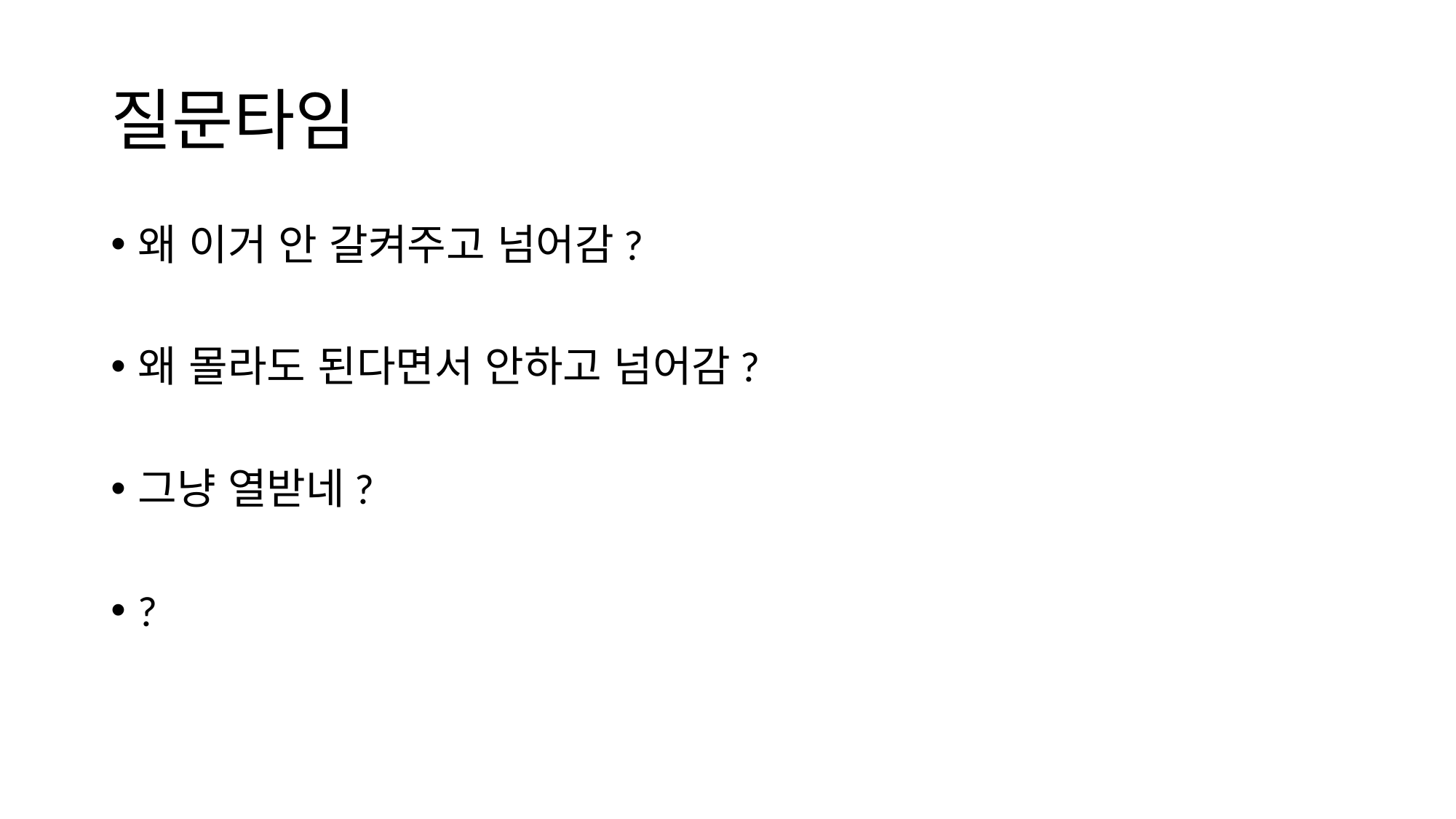

# 질문타임
왜 이거 안 갈켜주고 넘어감?

왜 몰라도 된다면서 안하고 넘어감?

그냥 열받네?

?